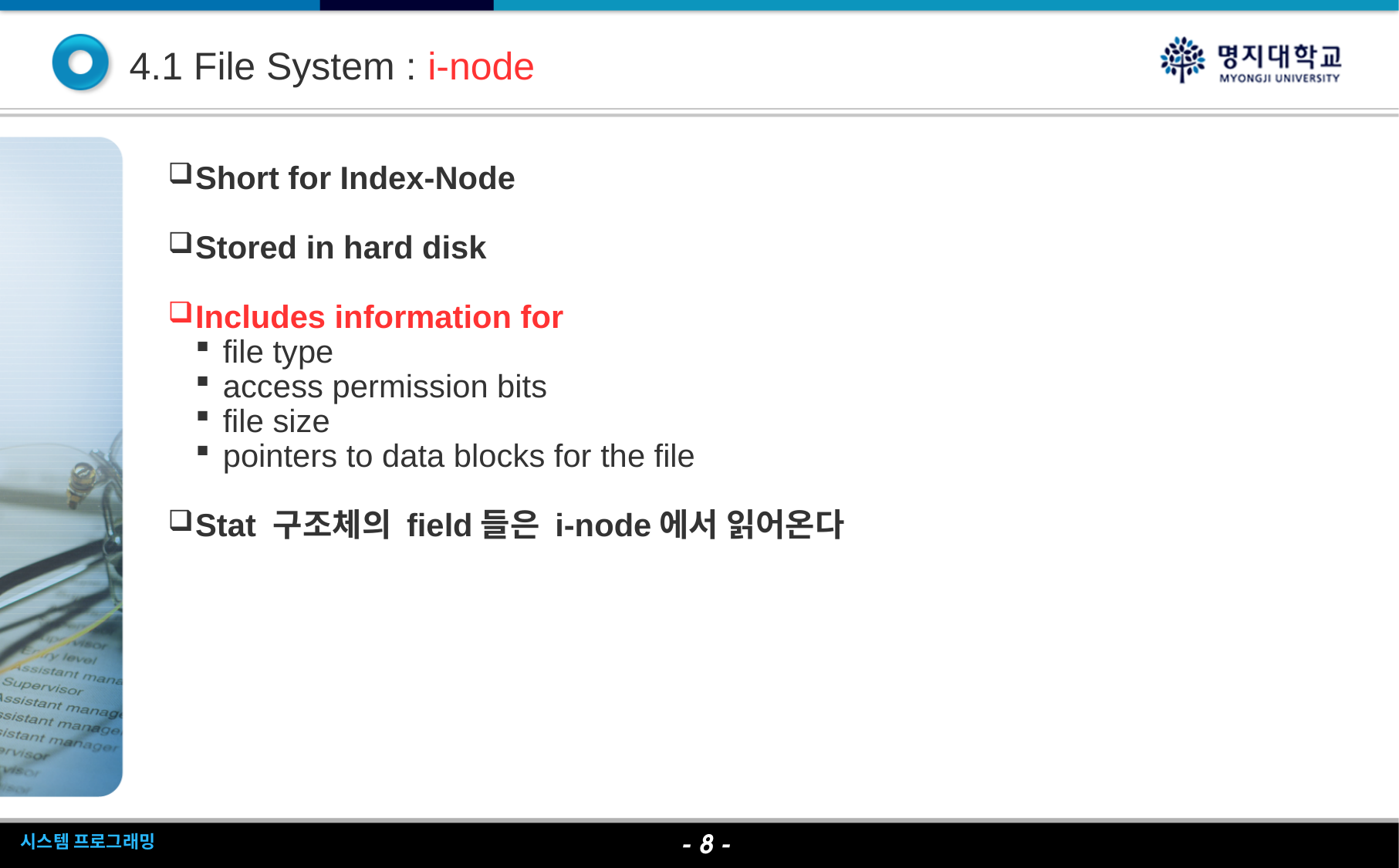

4.1 File System : i-node
Short for Index-Node

Stored in hard disk

Includes information for
file type
access permission bits
file size
pointers to data blocks for the file

Stat 구조체의 field들은 i-node에서 읽어온다
- 8 -